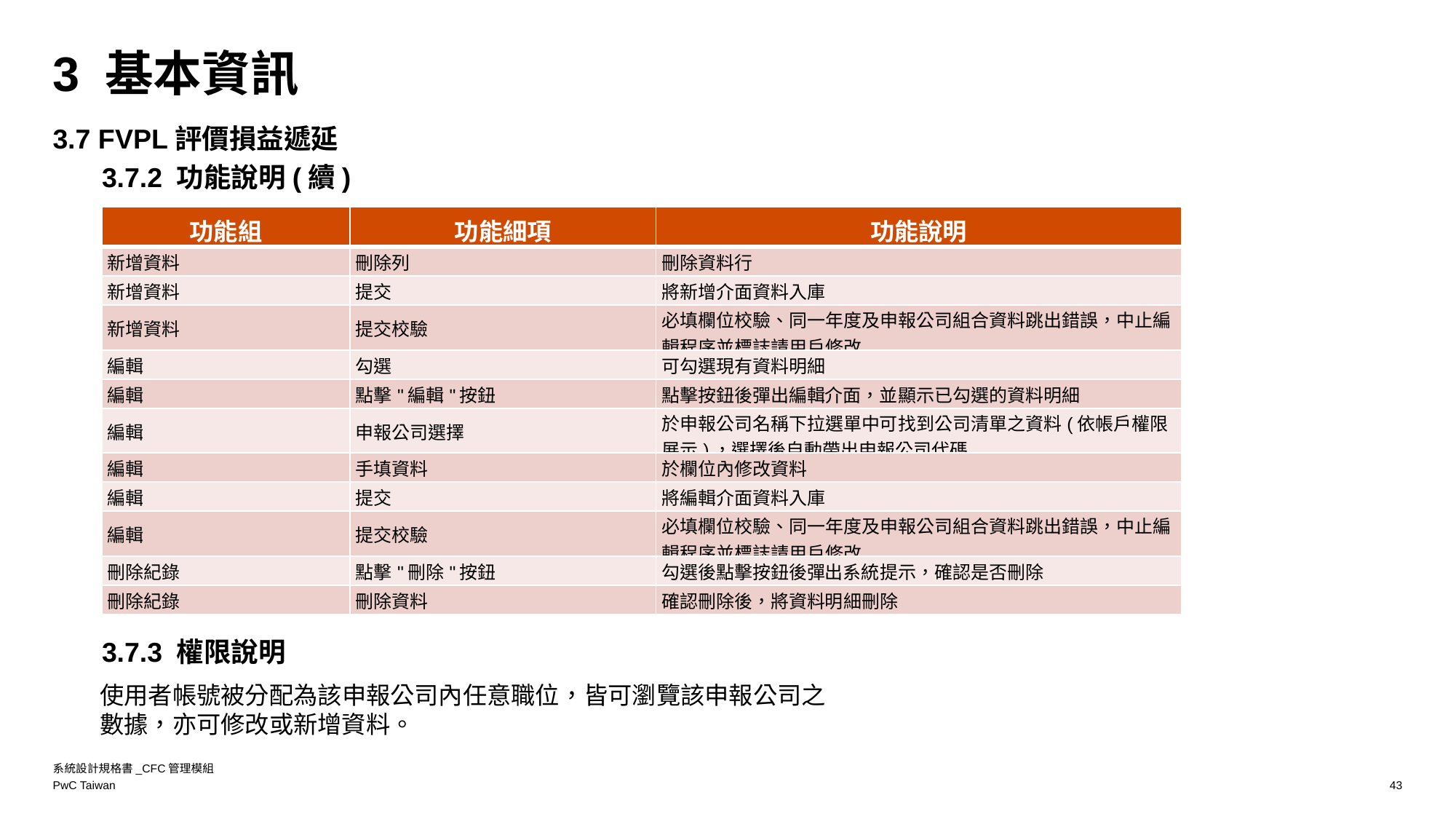

# 3 基本資訊
3.7 FVPL評價損益遞延
3.7.2 功能說明(續)
| 功能組 | 功能細項 | 功能說明 |
| --- | --- | --- |
| 新增資料 | 刪除列 | 刪除資料行 |
| 新增資料 | 提交 | 將新增介面資料入庫 |
| 新增資料 | 提交校驗 | 必填欄位校驗、同一年度及申報公司組合資料跳出錯誤，中止編輯程序並標誌請用戶修改 |
| 編輯 | 勾選 | 可勾選現有資料明細 |
| 編輯 | 點擊"編輯"按鈕 | 點擊按鈕後彈出編輯介面，並顯示已勾選的資料明細 |
| 編輯 | 申報公司選擇 | 於申報公司名稱下拉選單中可找到公司清單之資料(依帳戶權限展示)，選擇後自動帶出申報公司代碼 |
| 編輯 | 手填資料 | 於欄位內修改資料 |
| 編輯 | 提交 | 將編輯介面資料入庫 |
| 編輯 | 提交校驗 | 必填欄位校驗、同一年度及申報公司組合資料跳出錯誤，中止編輯程序並標誌請用戶修改 |
| 刪除紀錄 | 點擊"刪除"按鈕 | 勾選後點擊按鈕後彈出系統提示，確認是否刪除 |
| 刪除紀錄 | 刪除資料 | 確認刪除後，將資料明細刪除 |
3.7.3 權限說明
使用者帳號被分配為該申報公司內任意職位，皆可瀏覽該申報公司之數據，亦可修改或新增資料。
系統設計規格書_CFC管理模組
43